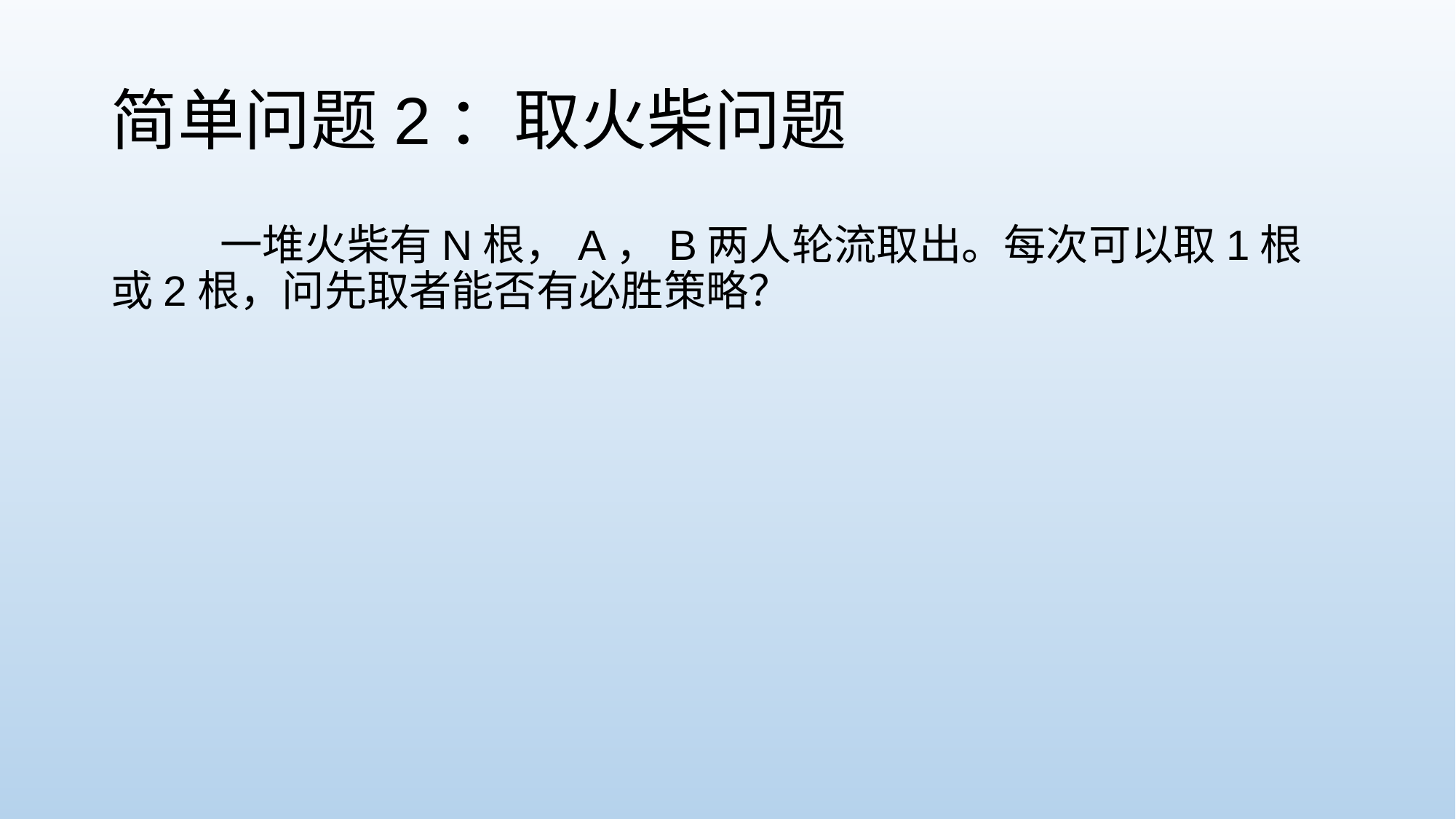

# 简单问题2：取火柴问题
	一堆火柴有N根，A，B两人轮流取出。每次可以取1根或2根，问先取者能否有必胜策略？